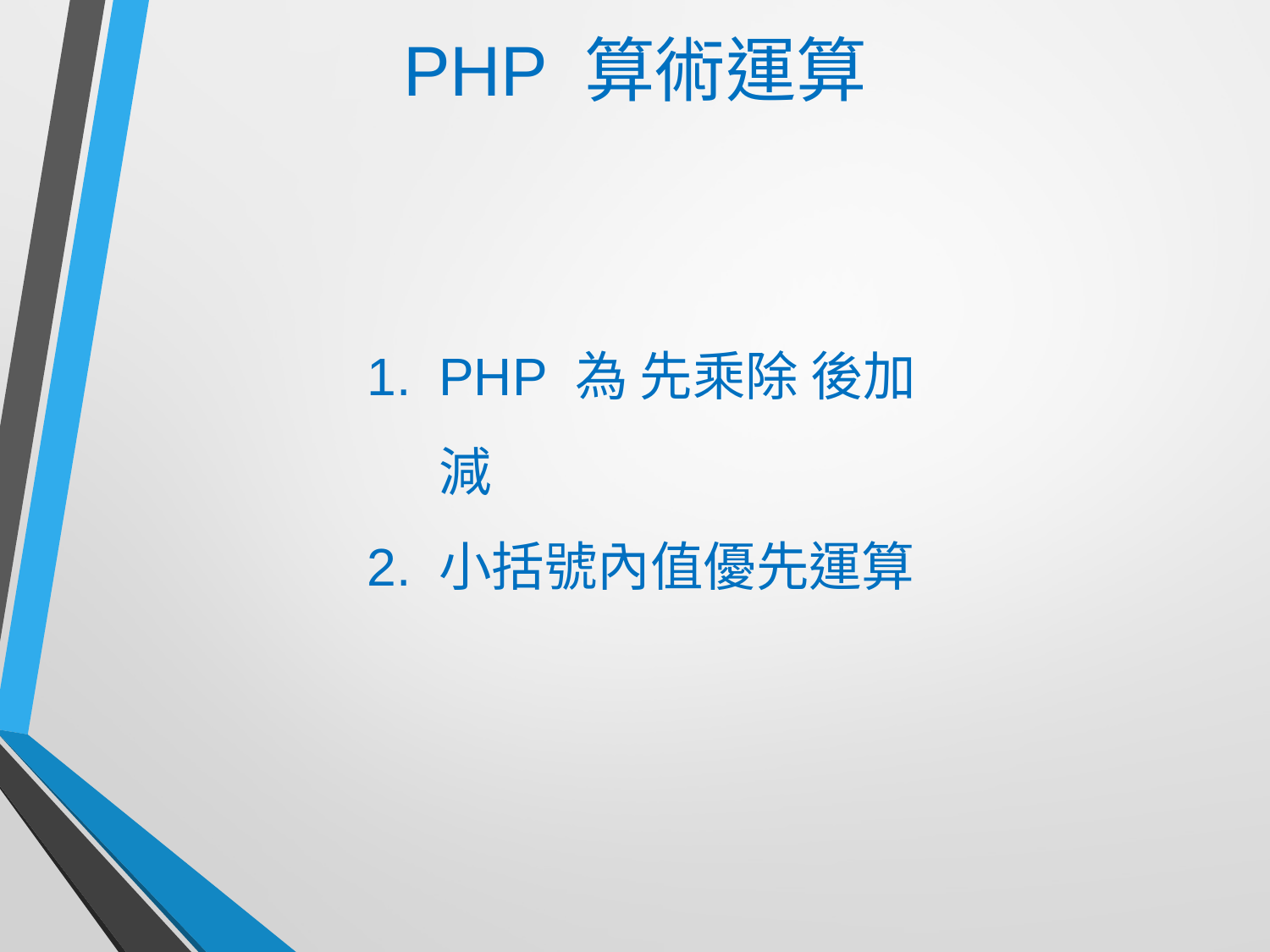

# PHP 算術運算
PHP 為 先乘除 後加減
小括號內值優先運算